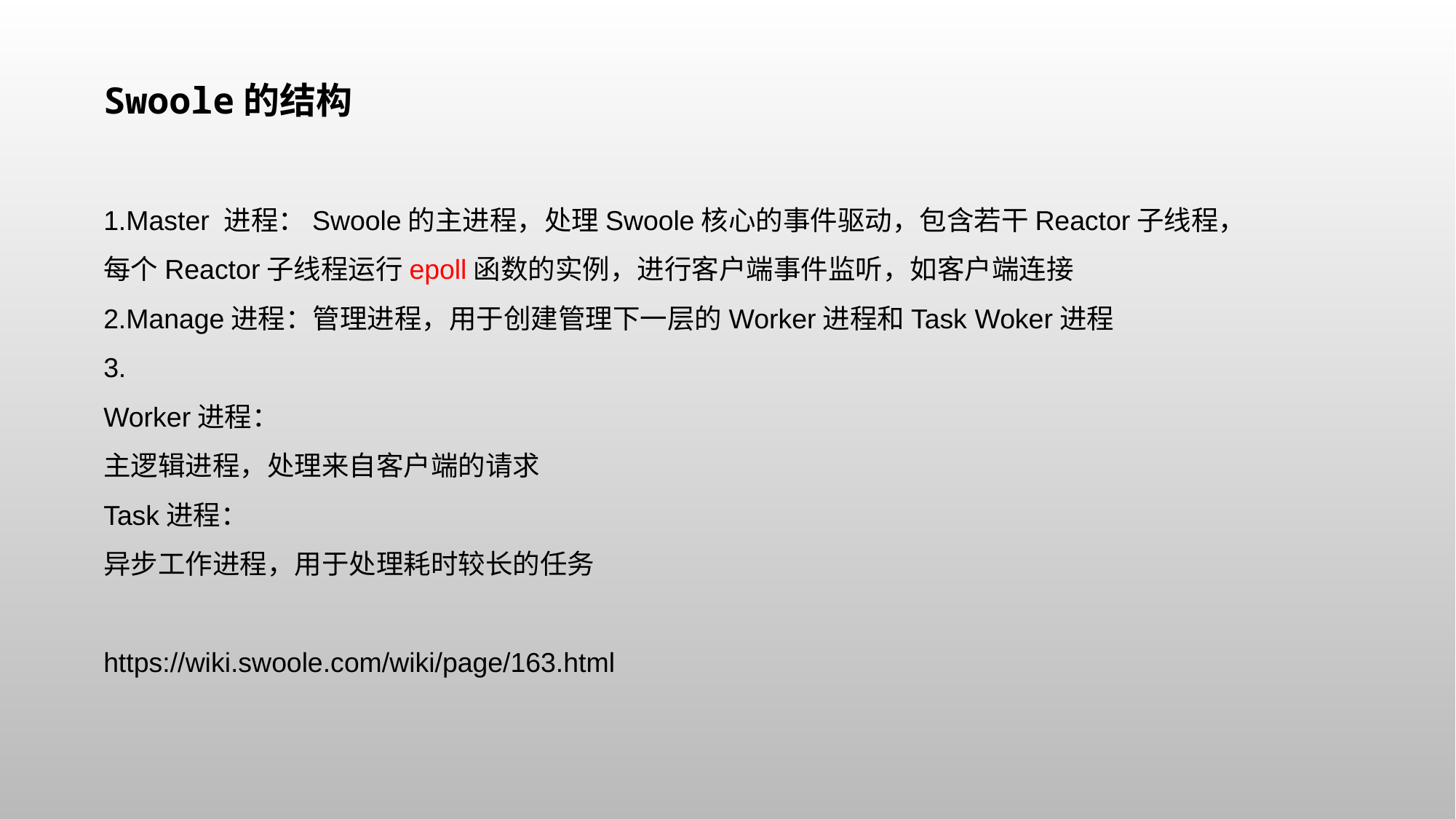

Swoole的结构

1.Master 进程：Swoole的主进程，处理Swoole核心的事件驱动，包含若干Reactor子线程，每个Reactor子线程运行epoll函数的实例，进行客户端事件监听，如客户端连接
2.Manage进程：管理进程，用于创建管理下一层的Worker进程和Task Woker进程
3.
Worker进程：
主逻辑进程，处理来自客户端的请求
Task进程：
异步工作进程，用于处理耗时较长的任务

https://wiki.swoole.com/wiki/page/163.html